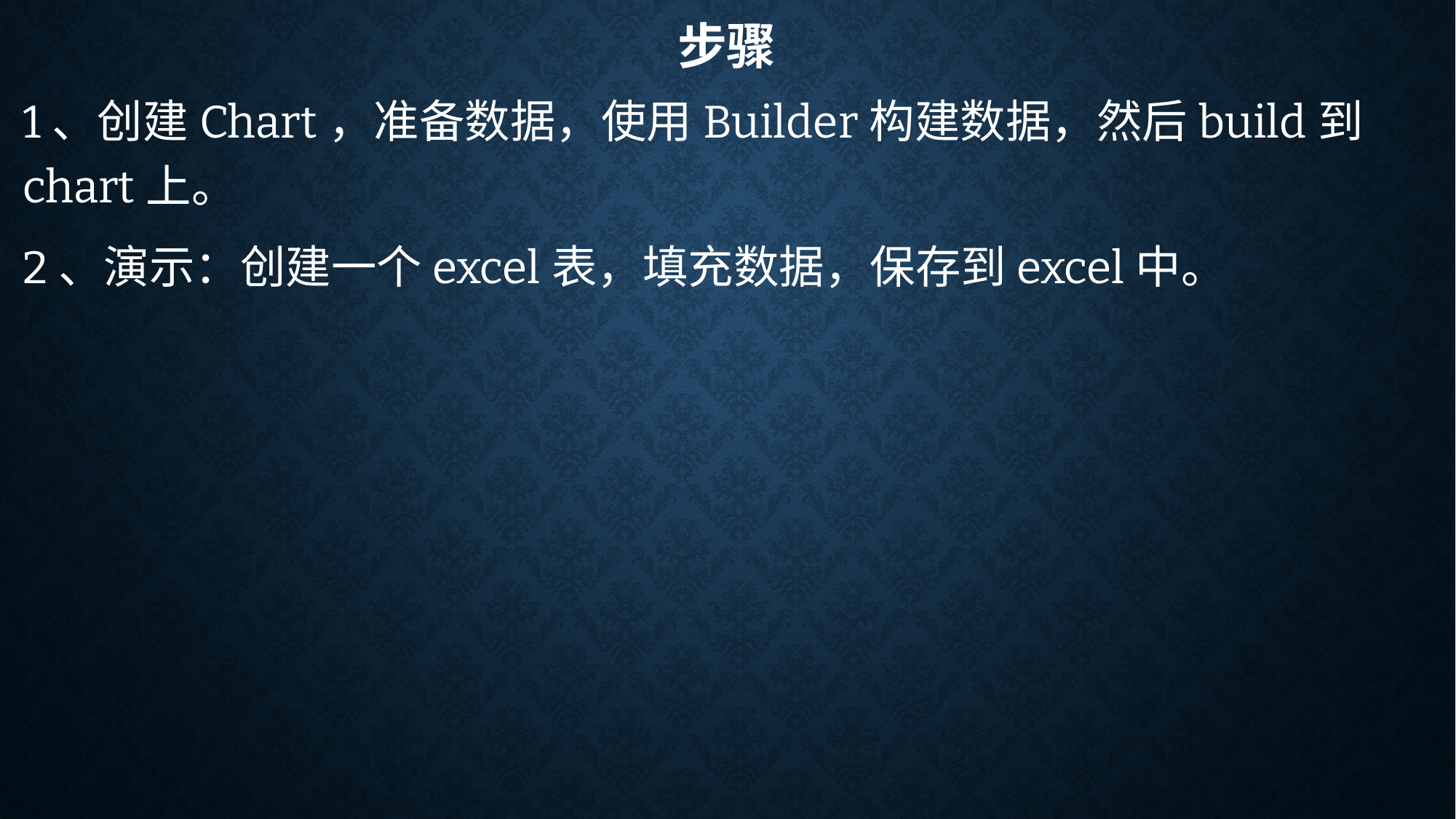

# 步骤
1、创建Chart，准备数据，使用Builder构建数据，然后build到chart上。
2、演示：创建一个excel表，填充数据，保存到excel中。